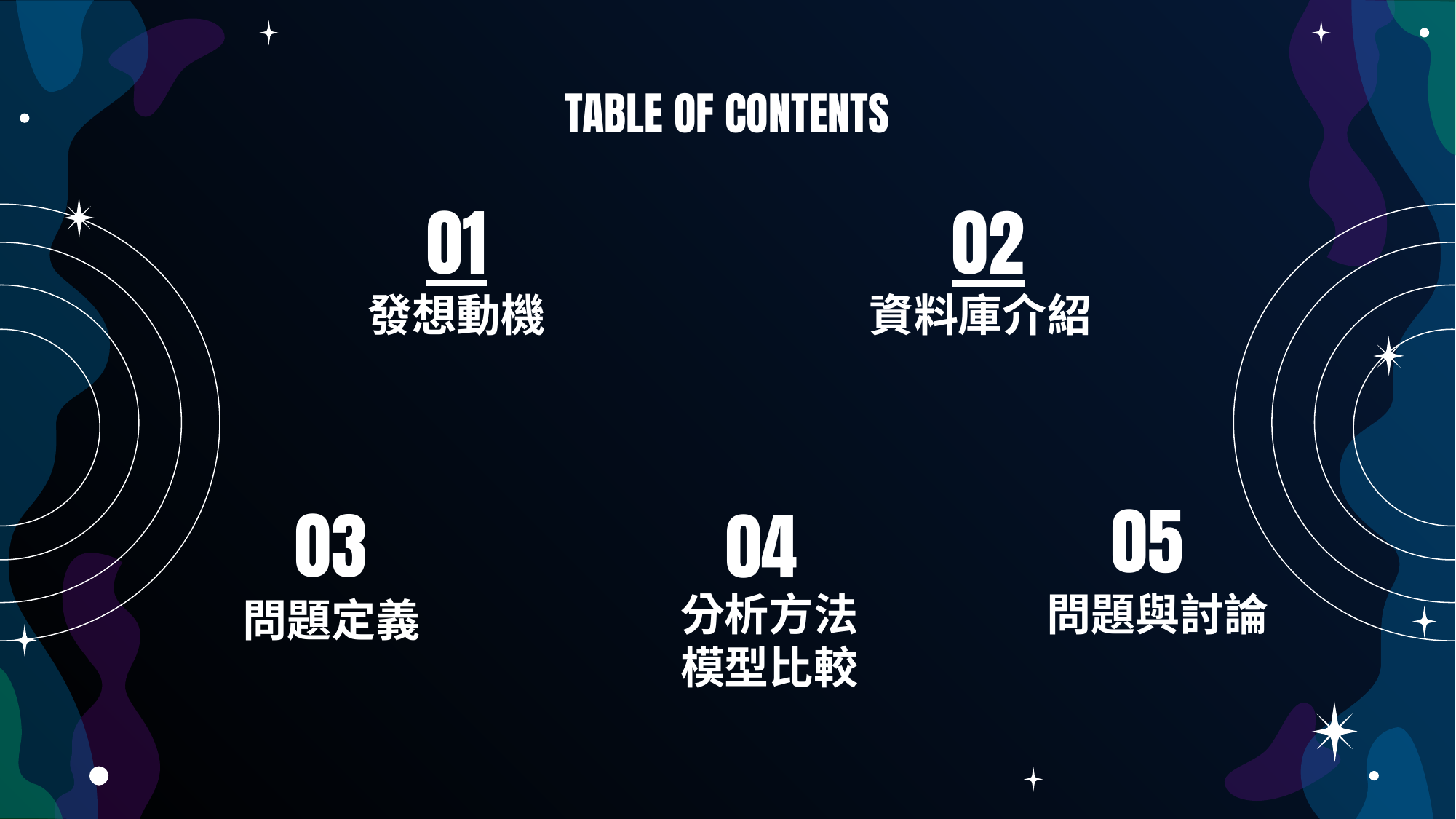

# TABLE OF CONTENTS
01
02
發想動機
資料庫介紹
05
03
04
分析方法
模型比較
問題與討論
問題定義